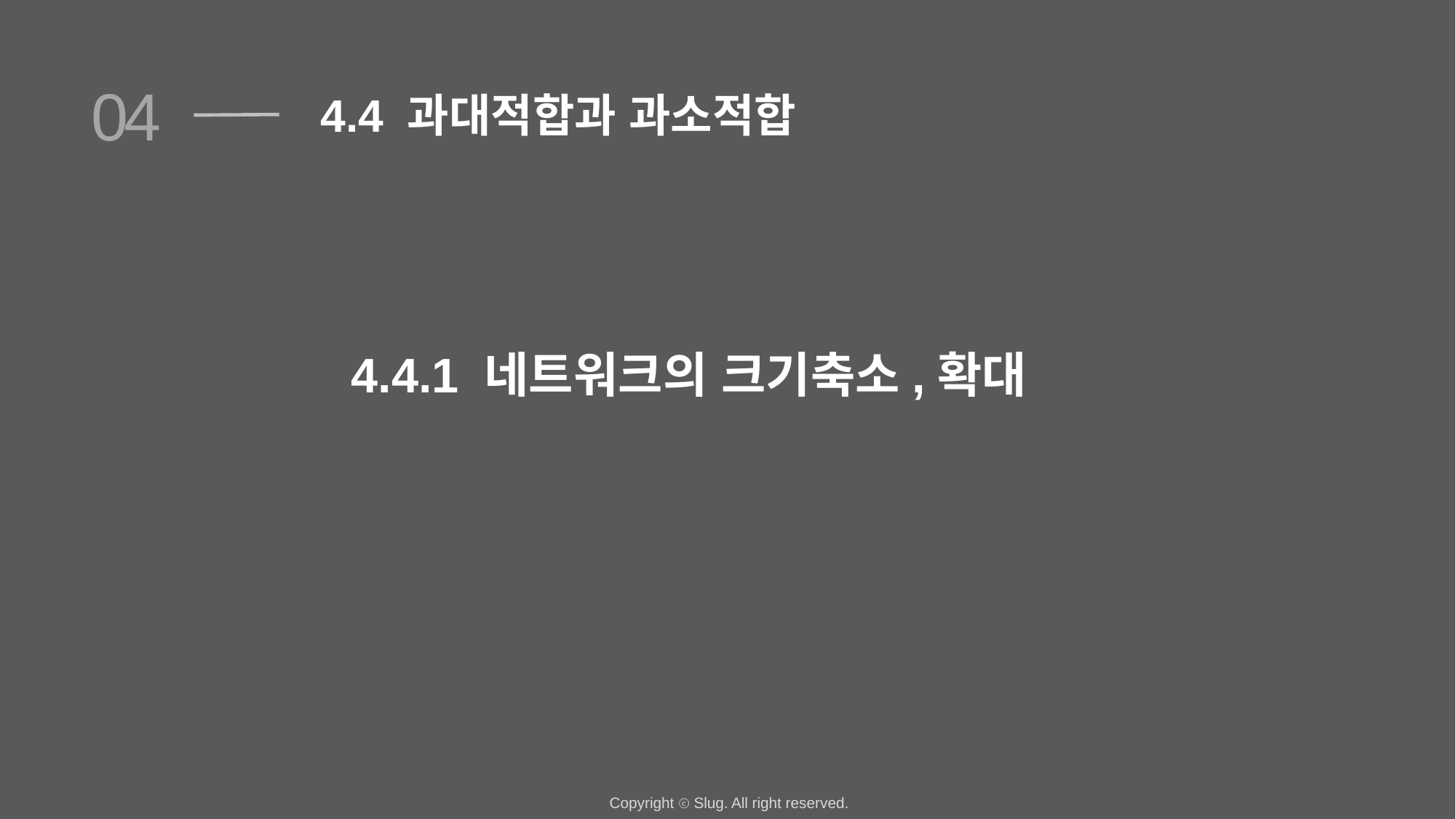

04
4.4 과대적합과 과소적합
4.4.1 네트워크의 크기축소,확대
Copyright ⓒ Slug. All right reserved.